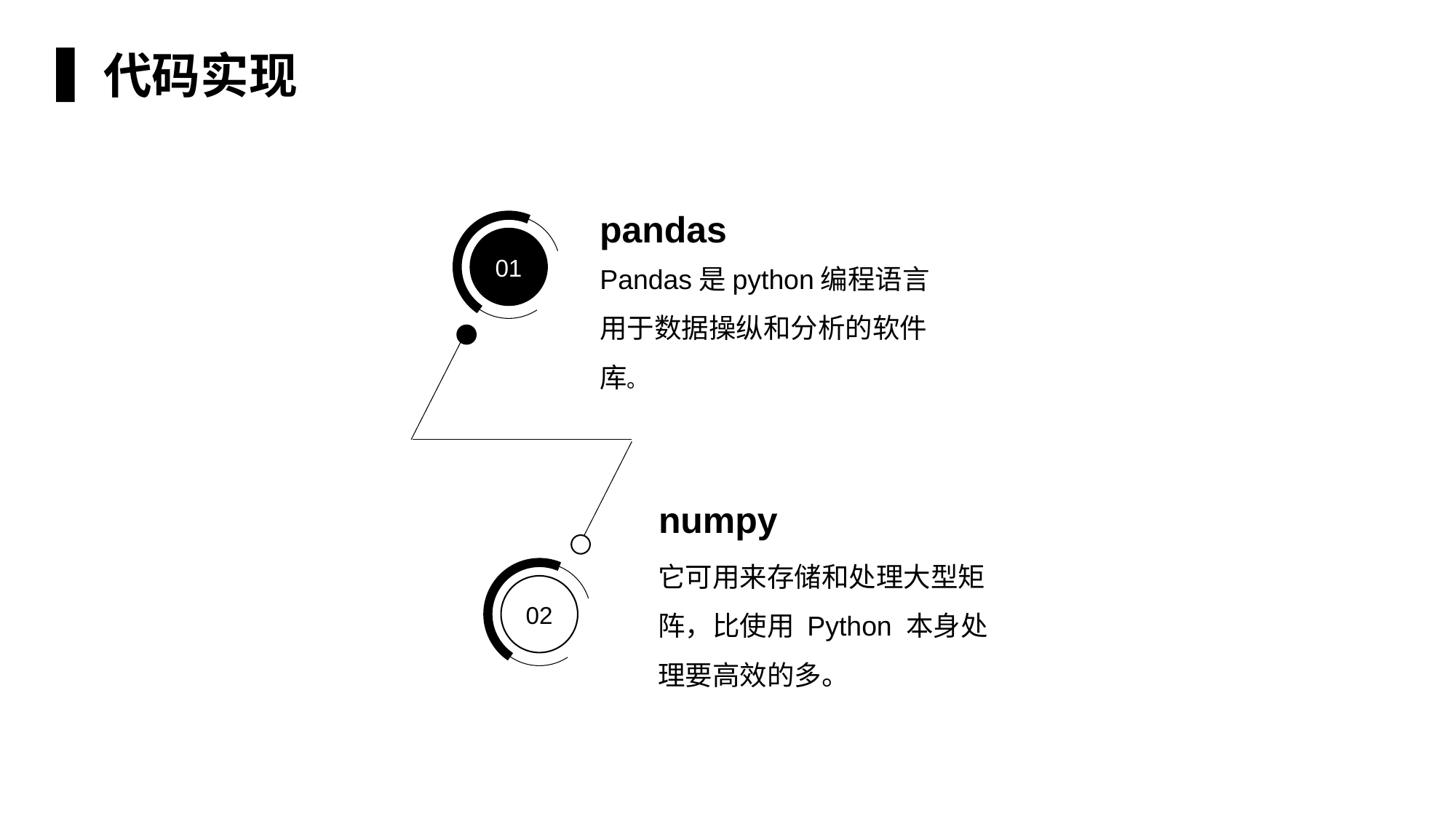

代码实现

pandas

01

02
Pandas是python编程语言用于数据操纵和分析的软件库。
numpy
它可用来存储和处理大型矩阵，比使用 Python 本身处理要高效的多。